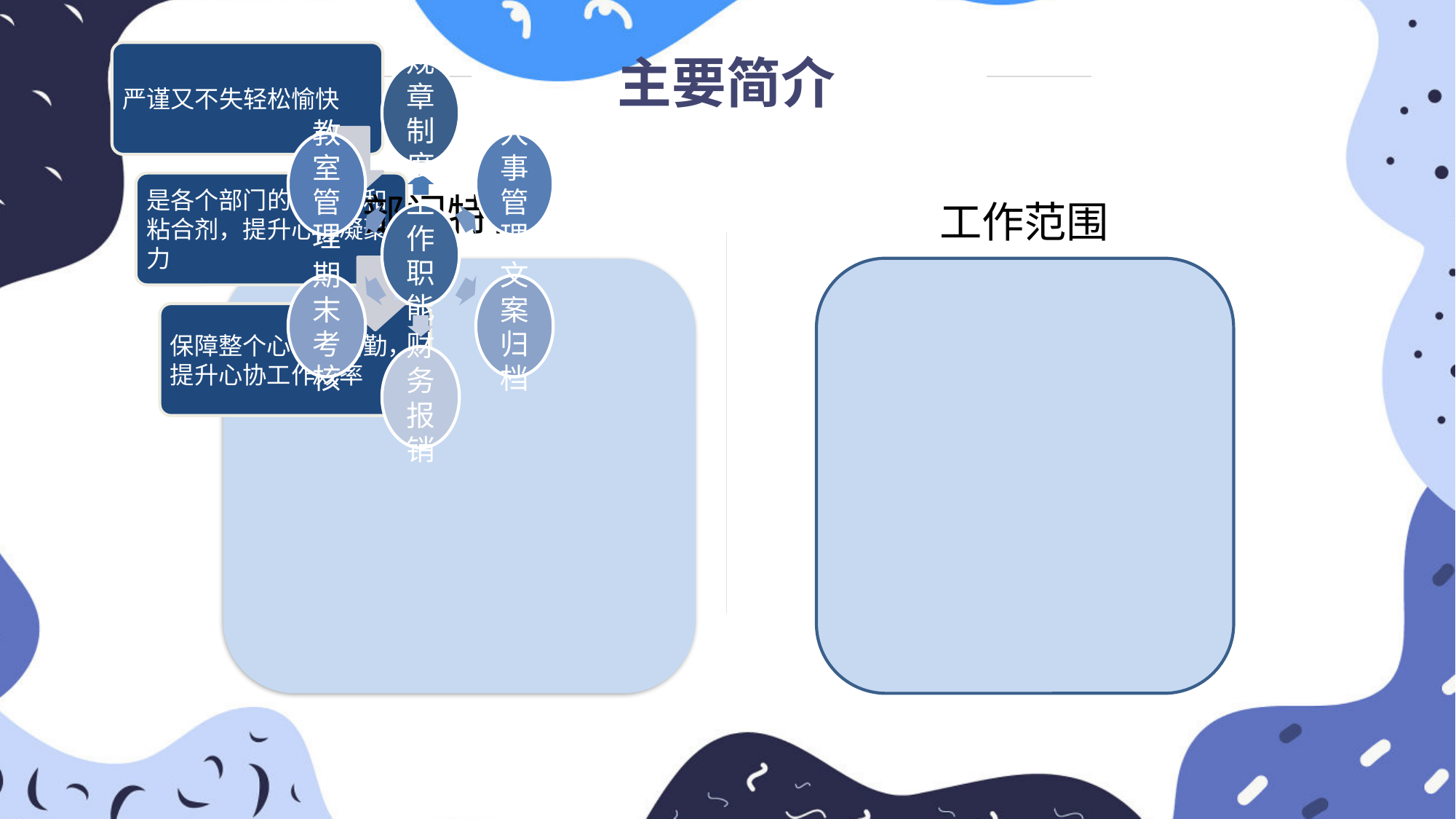

主要简介
 部门特征

严谨又不失轻松愉快
是各个部门的润滑剂和粘合剂，提升心协凝聚力
保障整个心协的后勤，提升心协工作效率

工作范围

工作职能

规章制度

人事管理

文案归档

财务报销

期末考核

教室管理